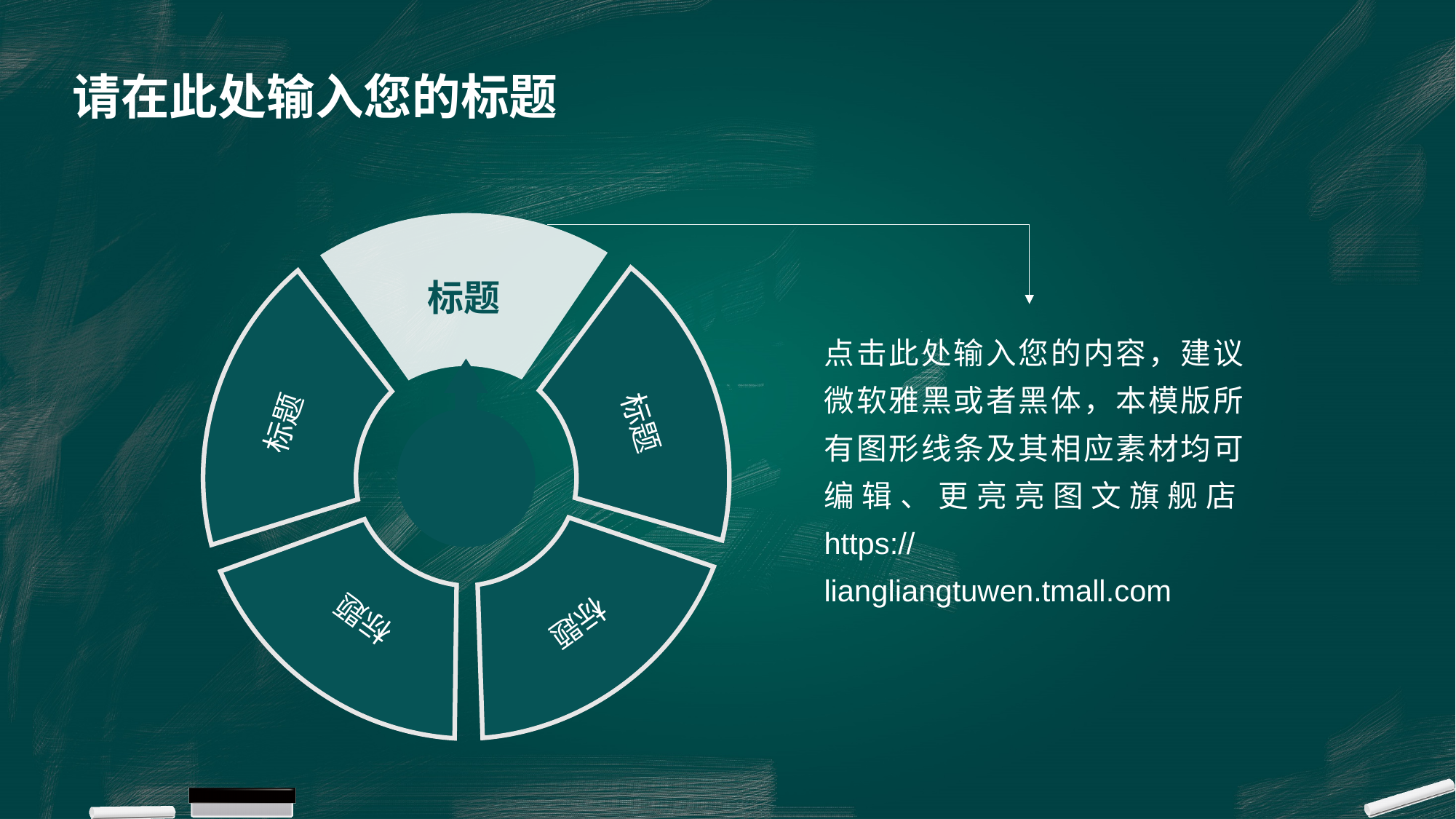

# 请在此处输入您的标题

标题
标题
标题
标题

标题

点击此处输入您的内容，建议微软雅黑或者黑体，本模版所有图形线条及其相应素材均可编辑、更亮亮图文旗舰店https://liangliangtuwen.tmall.com